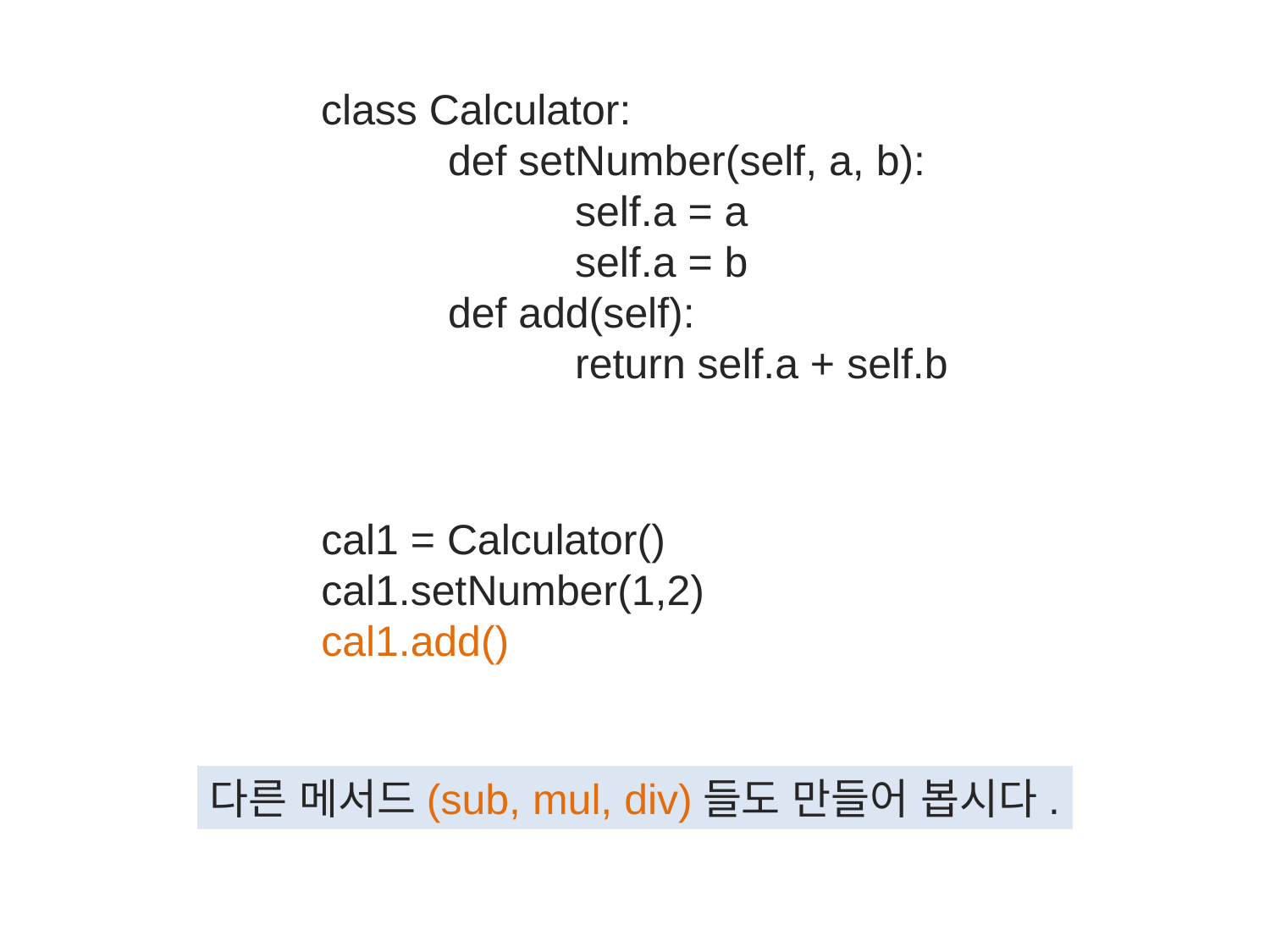

class Calculator:
	def setNumber(self, a, b):
		self.a = a
		self.a = b
	def add(self):
		return self.a + self.b
cal1 = Calculator()
cal1.setNumber(1,2)
cal1.add()
다른 메서드(sub, mul, div)들도 만들어 봅시다.